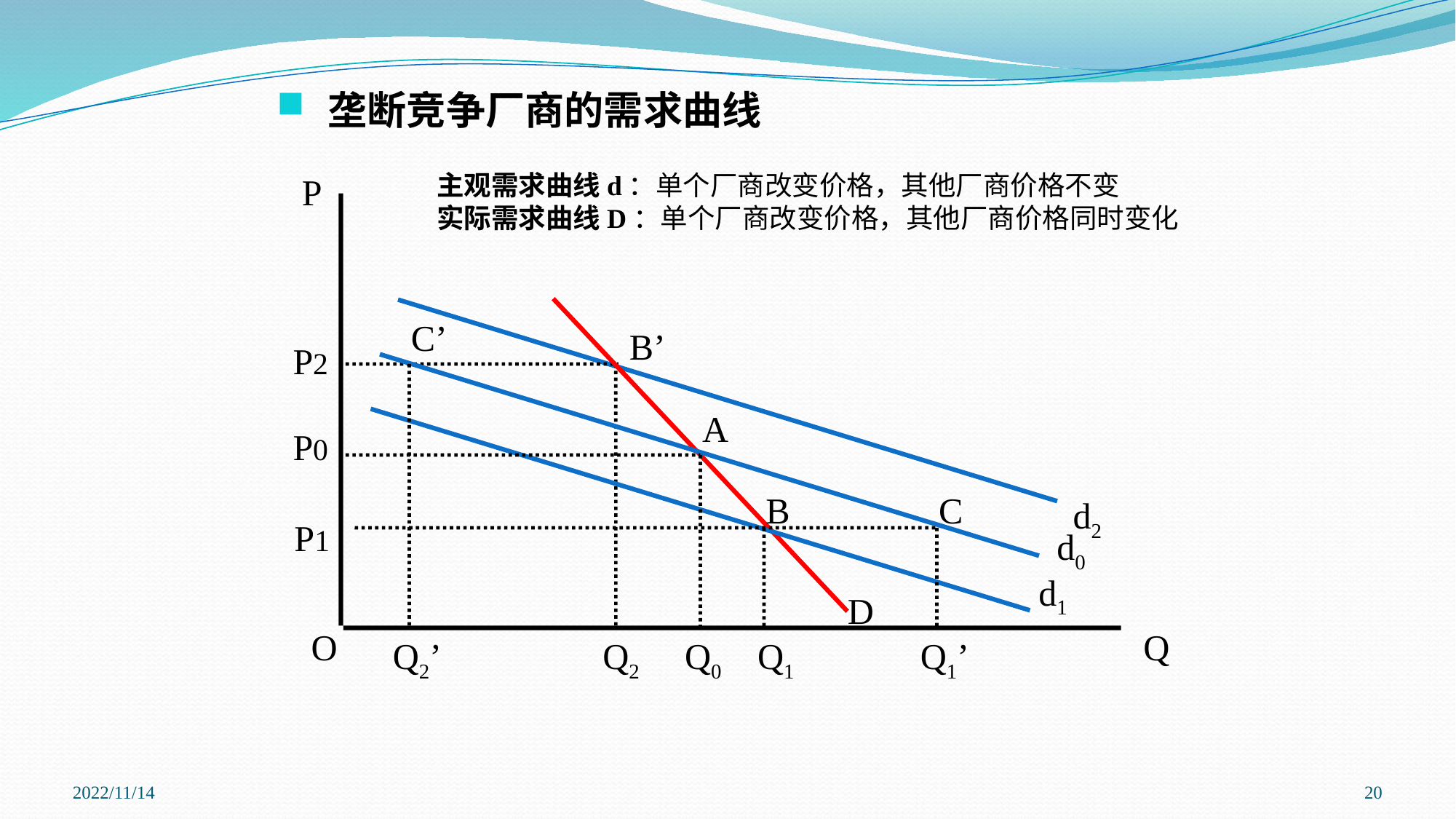

垄断竞争厂商的需求曲线

主观需求曲线d：单个厂商改变价格，其他厂商价格不变
实际需求曲线D：单个厂商改变价格，其他厂商价格同时变化

P

C’
B’
P2

A

P0

B
C
d2
P1
d0

d1
D
O
Q

Q2’
Q2
Q0
Q1
Q1’
2022/11/14
20